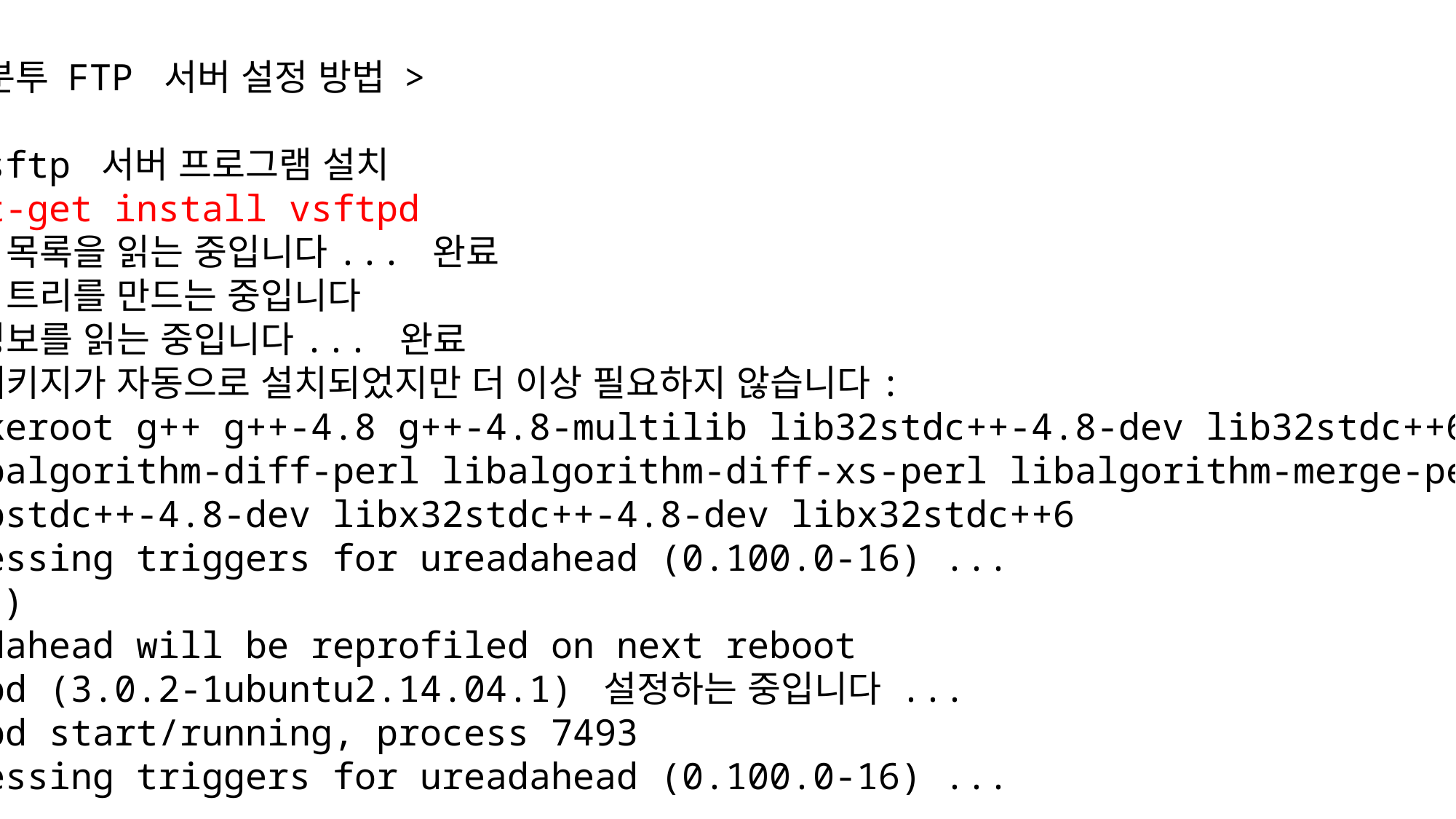

< 우분투 FTP 서버 설정 방법 >

1. vsftp 서버 프로그램 설치
# apt-get install vsftpd
패키지 목록을 읽는 중입니다... 완료
의존성 트리를 만드는 중입니다
상태 정보를 읽는 중입니다... 완료
다음 패키지가 자동으로 설치되었지만 더 이상 필요하지 않습니다:
  fakeroot g++ g++-4.8 g++-4.8-multilib lib32stdc++-4.8-dev lib32stdc++6
  libalgorithm-diff-perl libalgorithm-diff-xs-perl libalgorithm-merge-perl libfakeroot
  libstdc++-4.8-dev libx32stdc++-4.8-dev libx32stdc++6
Processing triggers for ureadahead (0.100.0-16) ...
(중략)
ureadahead will be reprofiled on next reboot
vsftpd (3.0.2-1ubuntu2.14.04.1) 설정하는 중입니다 ...
vsftpd start/running, process 7493
Processing triggers for ureadahead (0.100.0-16) ...